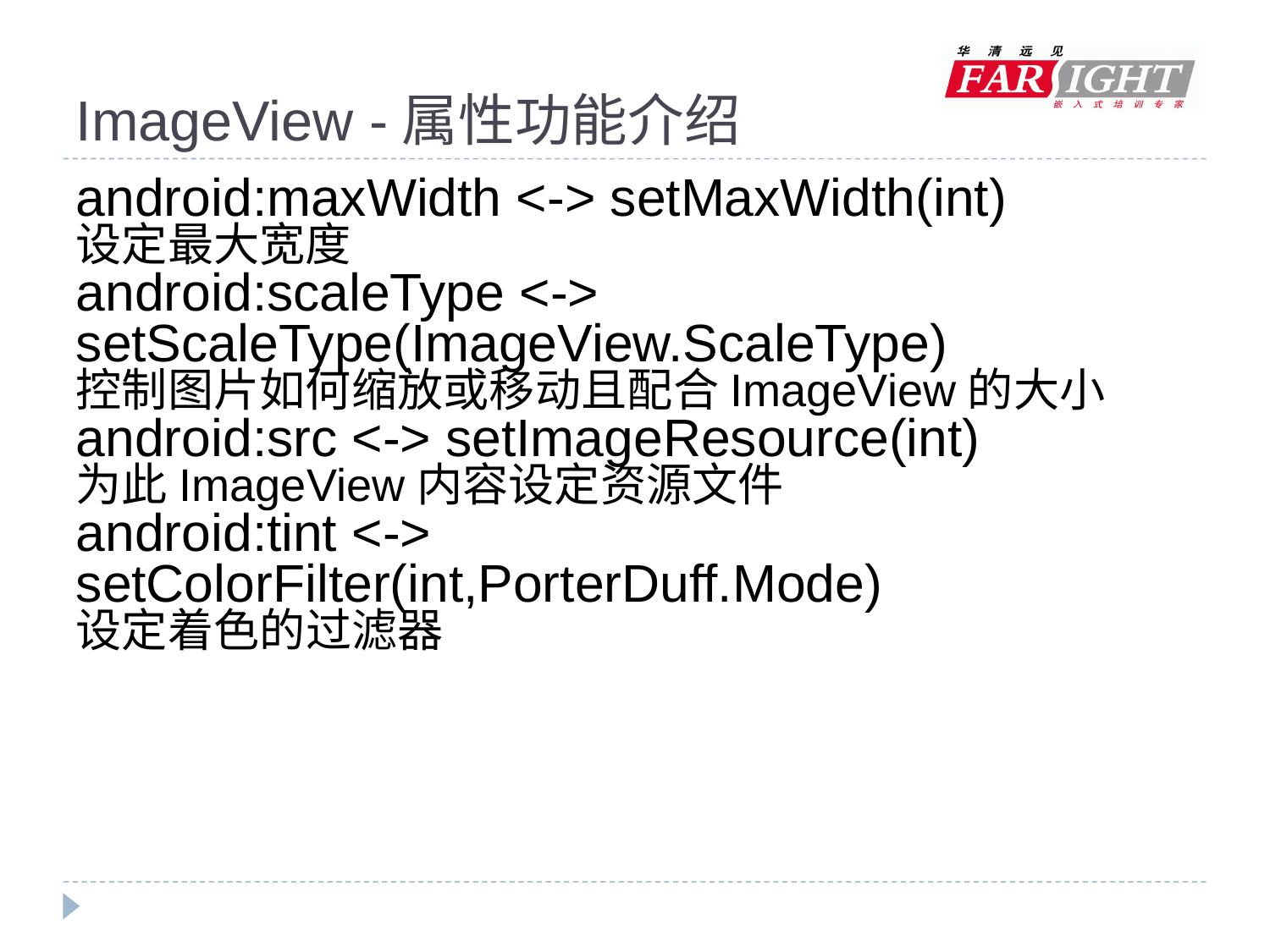

# ImageView -属性功能介绍
android:maxWidth <-> setMaxWidth(int)
设定最大宽度
android:scaleType <-> setScaleType(ImageView.ScaleType)
控制图片如何缩放或移动且配合ImageView的大小
android:src <-> setImageResource(int)
为此ImageView内容设定资源文件
android:tint <-> setColorFilter(int,PorterDuff.Mode)
设定着色的过滤器